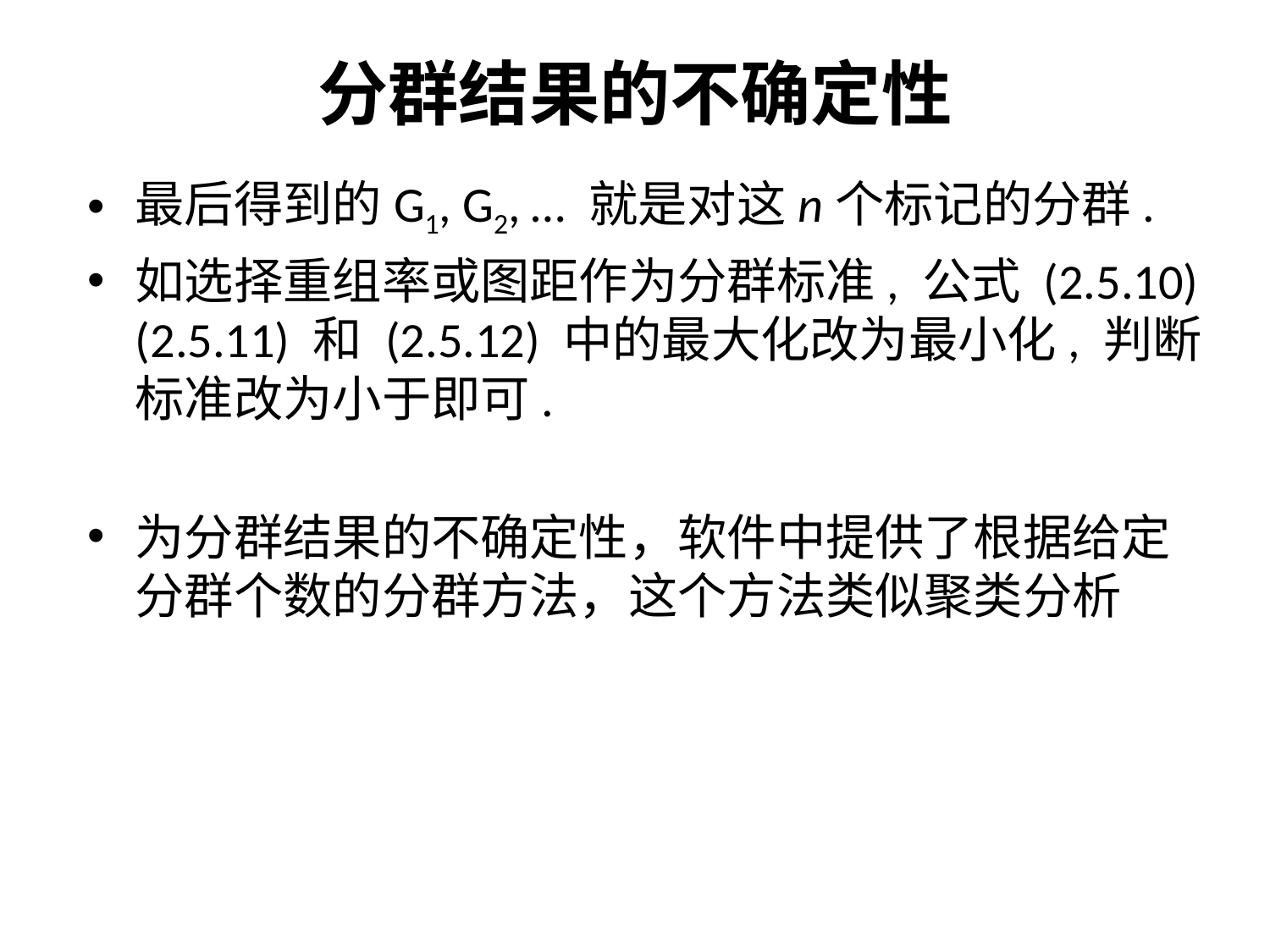

# 分群结果的不确定性
最后得到的G1, G2, … 就是对这n个标记的分群.
如选择重组率或图距作为分群标准, 公式 (2.5.10) (2.5.11) 和 (2.5.12) 中的最大化改为最小化, 判断标准改为小于即可.

为分群结果的不确定性，软件中提供了根据给定分群个数的分群方法，这个方法类似聚类分析